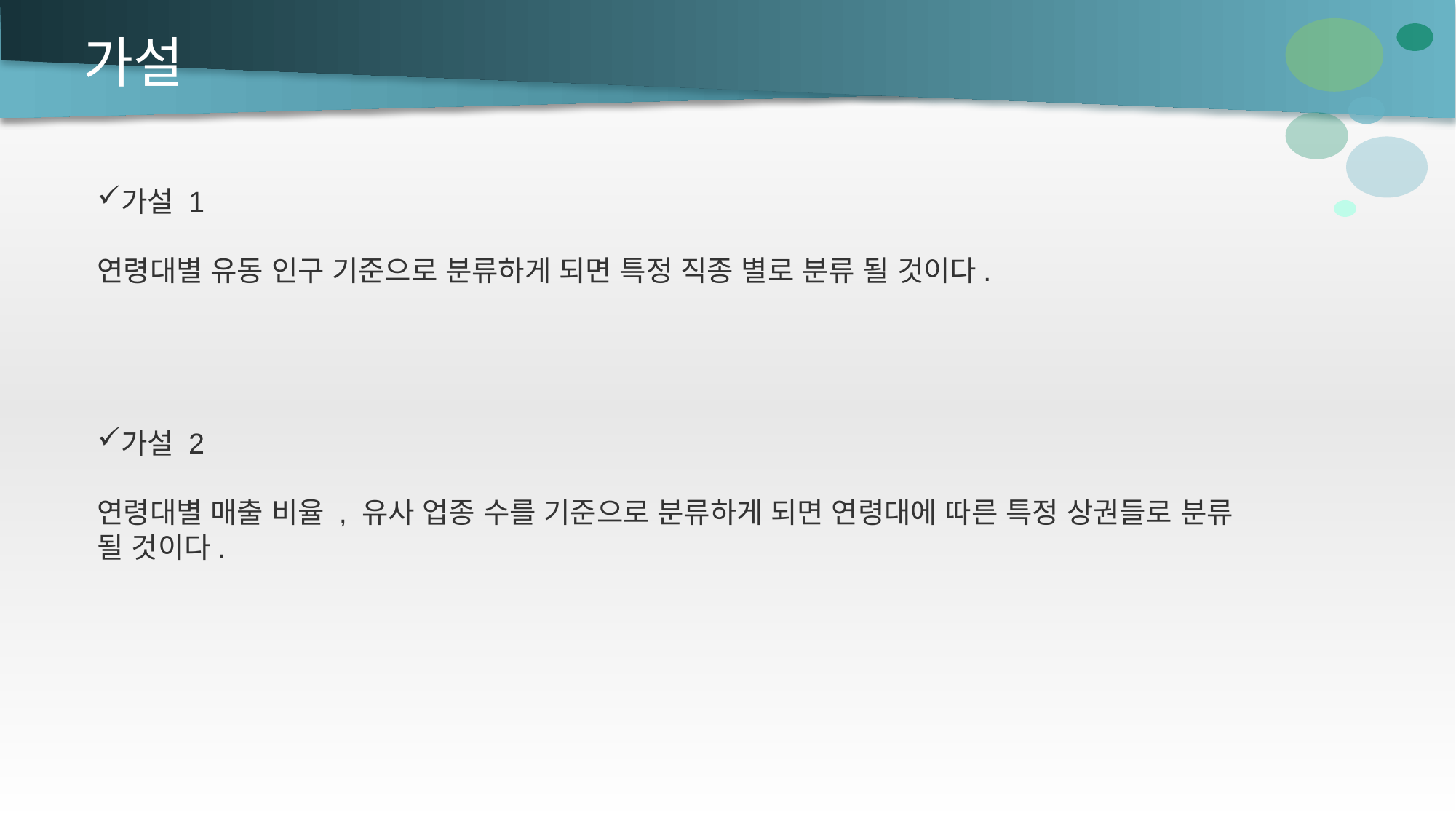

# 가설
가설 1

연령대별 유동 인구 기준으로 분류하게 되면 특정 직종 별로 분류 될 것이다.

가설 2

연령대별 매출 비율 , 유사 업종 수를 기준으로 분류하게 되면 연령대에 따른 특정 상권들로 분류 될 것이다.